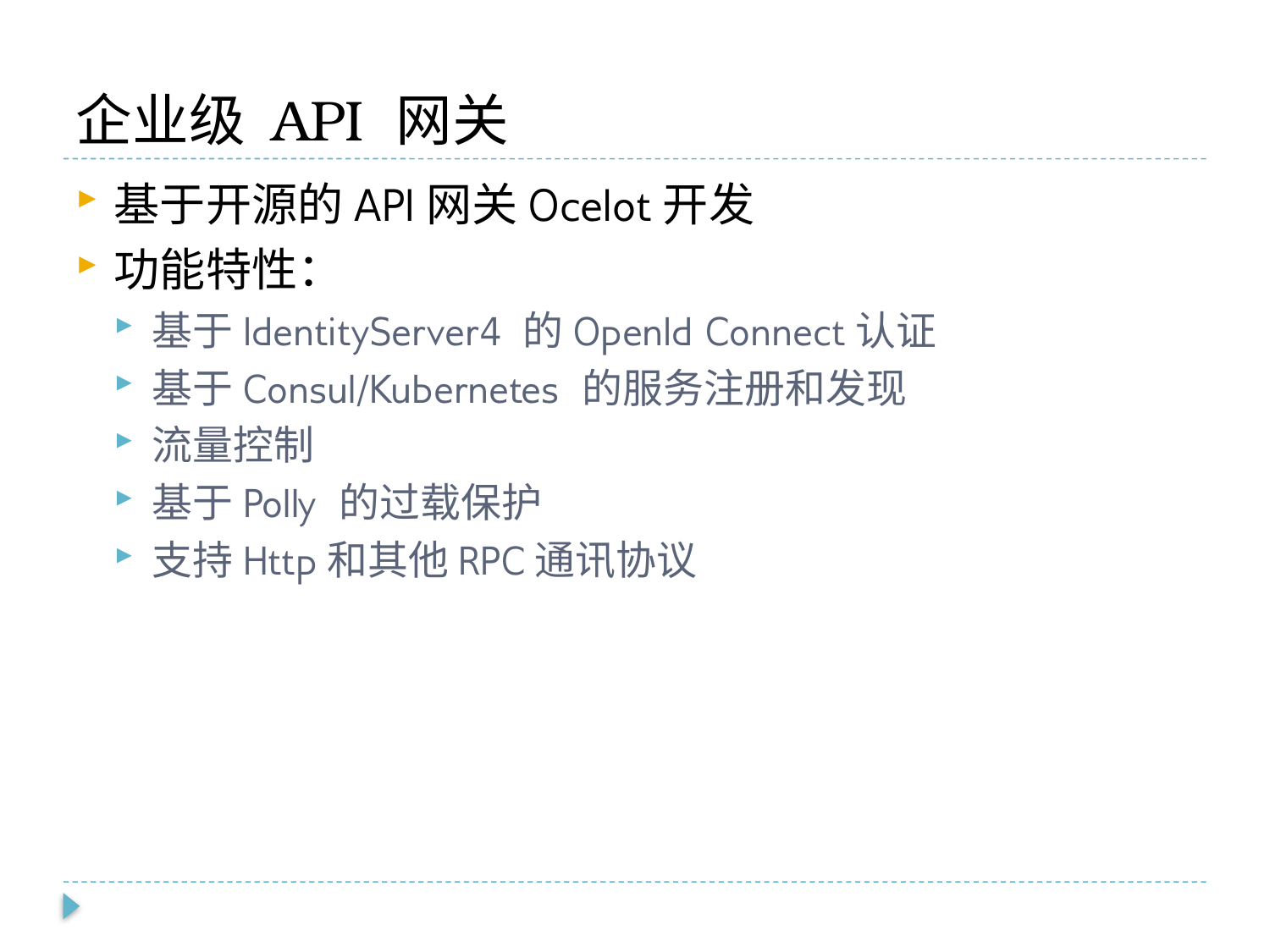

# 企业级 API 网关
基于开源的API网关Ocelot开发
功能特性：
基于IdentityServer4 的OpenId Connect认证
基于Consul/Kubernetes 的服务注册和发现
流量控制
基于Polly 的过载保护
支持Http和其他RPC通讯协议